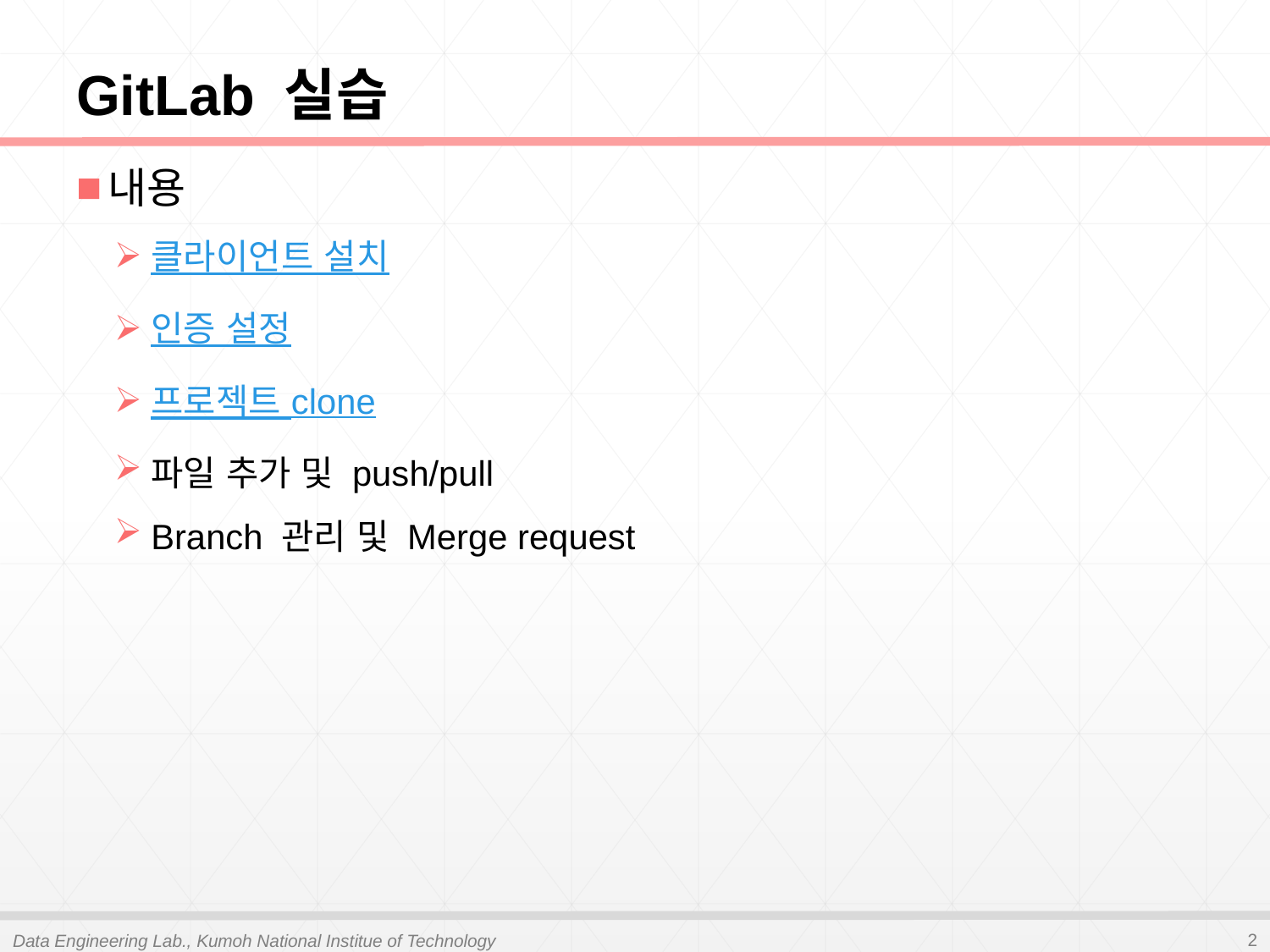

# GitLab 실습
내용
클라이언트 설치
인증 설정
프로젝트 clone
파일 추가 및 push/pull
Branch 관리 및 Merge request

2
Data Engineering Lab., Kumoh National Institue of Technology